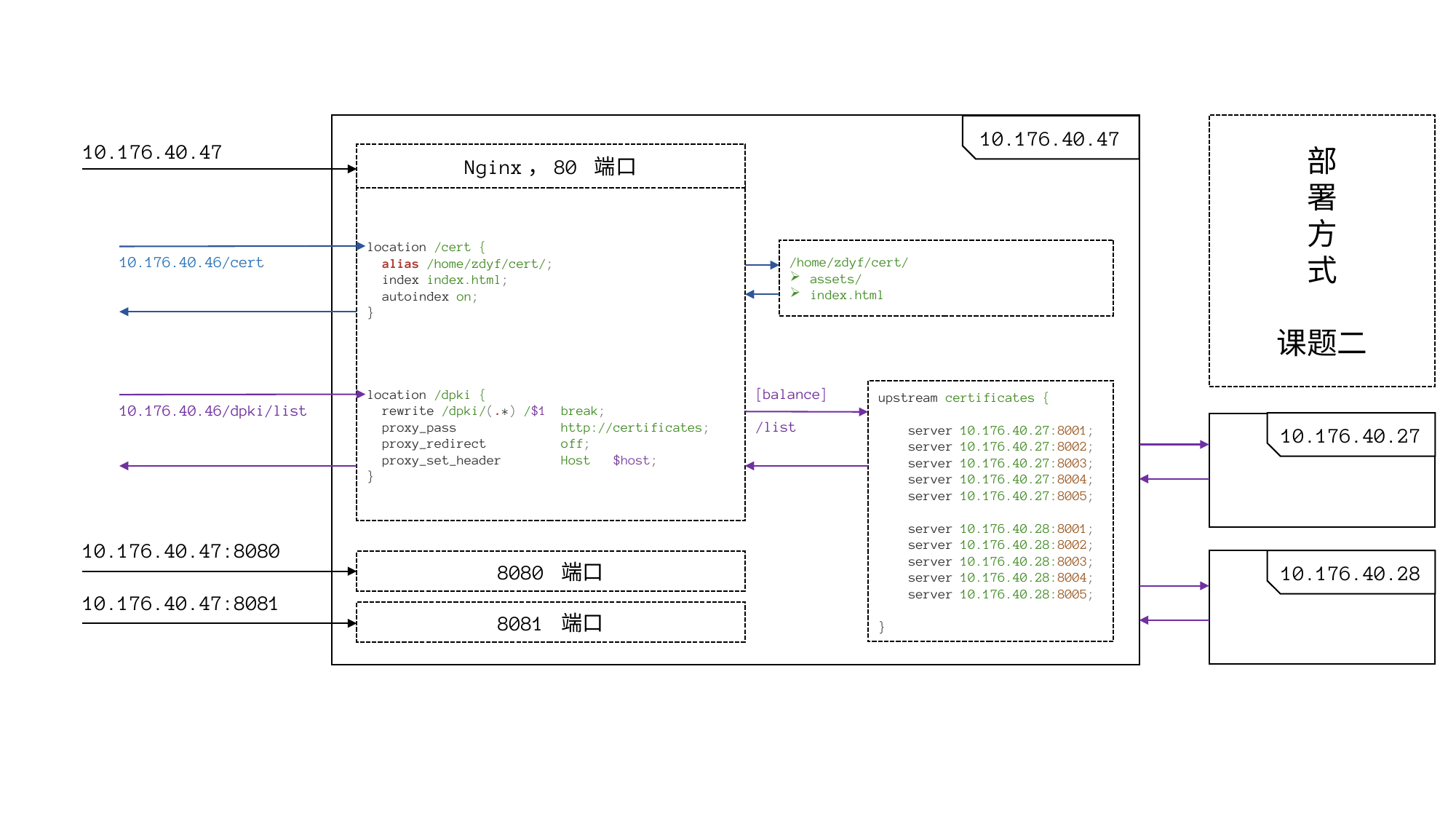

部
署
方
式

课题二

10.176.40.47
10.176.40.47
Nginx，80 端口
location /cert {
  alias /home/zdyf/cert/;
  index index.html;
  autoindex on;
}

location /dpki {
  rewrite /dpki/(.*) /$1  break;
  proxy_pass              http://certificates;
  proxy_redirect          off;
  proxy_set_header        Host   $host;
}
/home/zdyf/cert/
assets/
index.html
10.176.40.46/cert
[balance]
upstream certificates {

    server 10.176.40.27:8001;
    server 10.176.40.27:8002;
    server 10.176.40.27:8003;
    server 10.176.40.27:8004;
    server 10.176.40.27:8005;

    server 10.176.40.28:8001;
    server 10.176.40.28:8002;
    server 10.176.40.28:8003;
    server 10.176.40.28:8004;
    server 10.176.40.28:8005;

}
10.176.40.46/dpki/list
/list

10.176.40.27
10.176.40.47:8080

8080 端口
10.176.40.28
10.176.40.47:8081
8081 端口